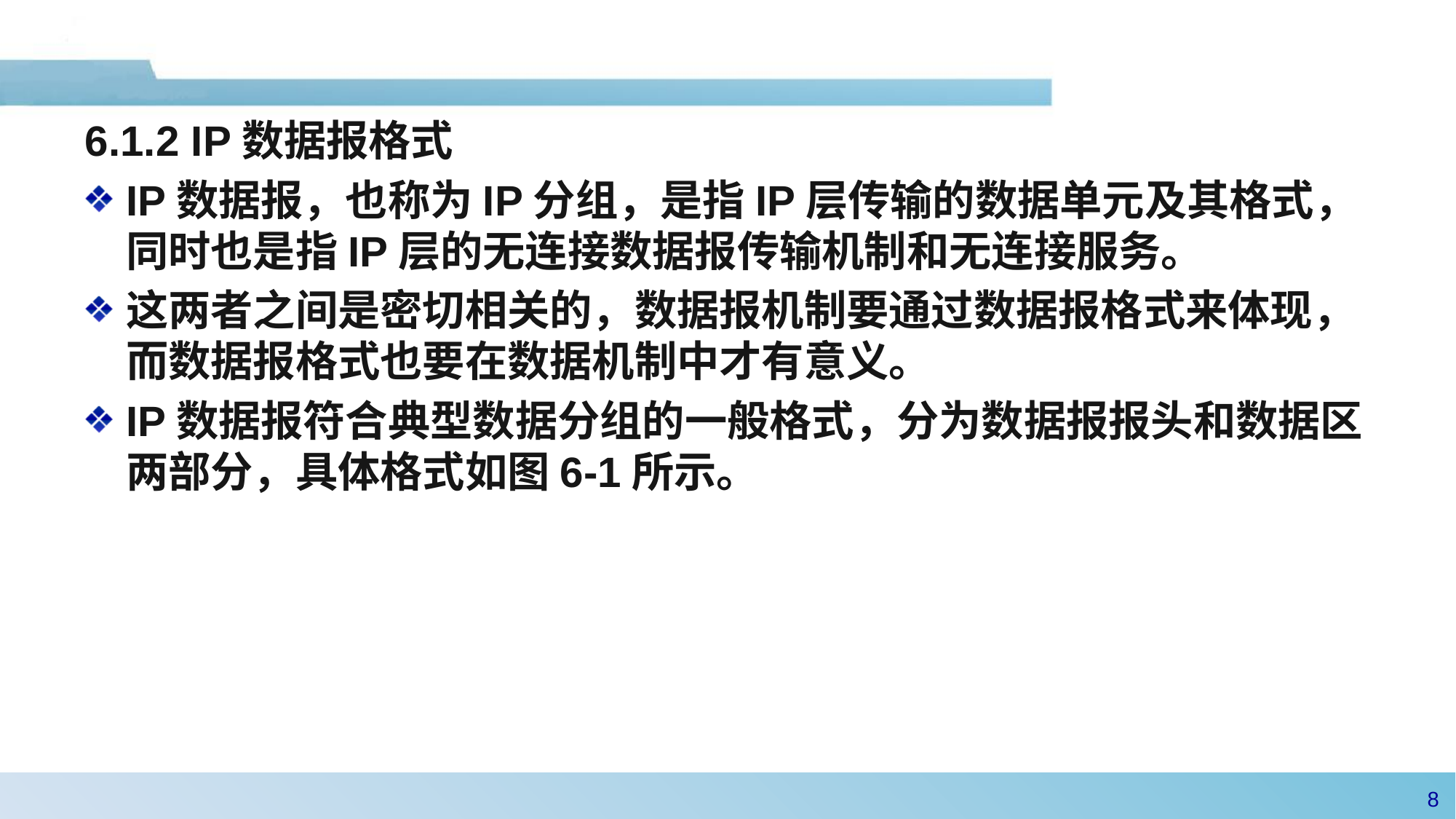

#
6.1.2 IP数据报格式
IP数据报，也称为IP分组，是指IP层传输的数据单元及其格式，同时也是指IP层的无连接数据报传输机制和无连接服务。
这两者之间是密切相关的，数据报机制要通过数据报格式来体现，而数据报格式也要在数据机制中才有意义。
IP数据报符合典型数据分组的一般格式，分为数据报报头和数据区两部分，具体格式如图6-1所示。
8